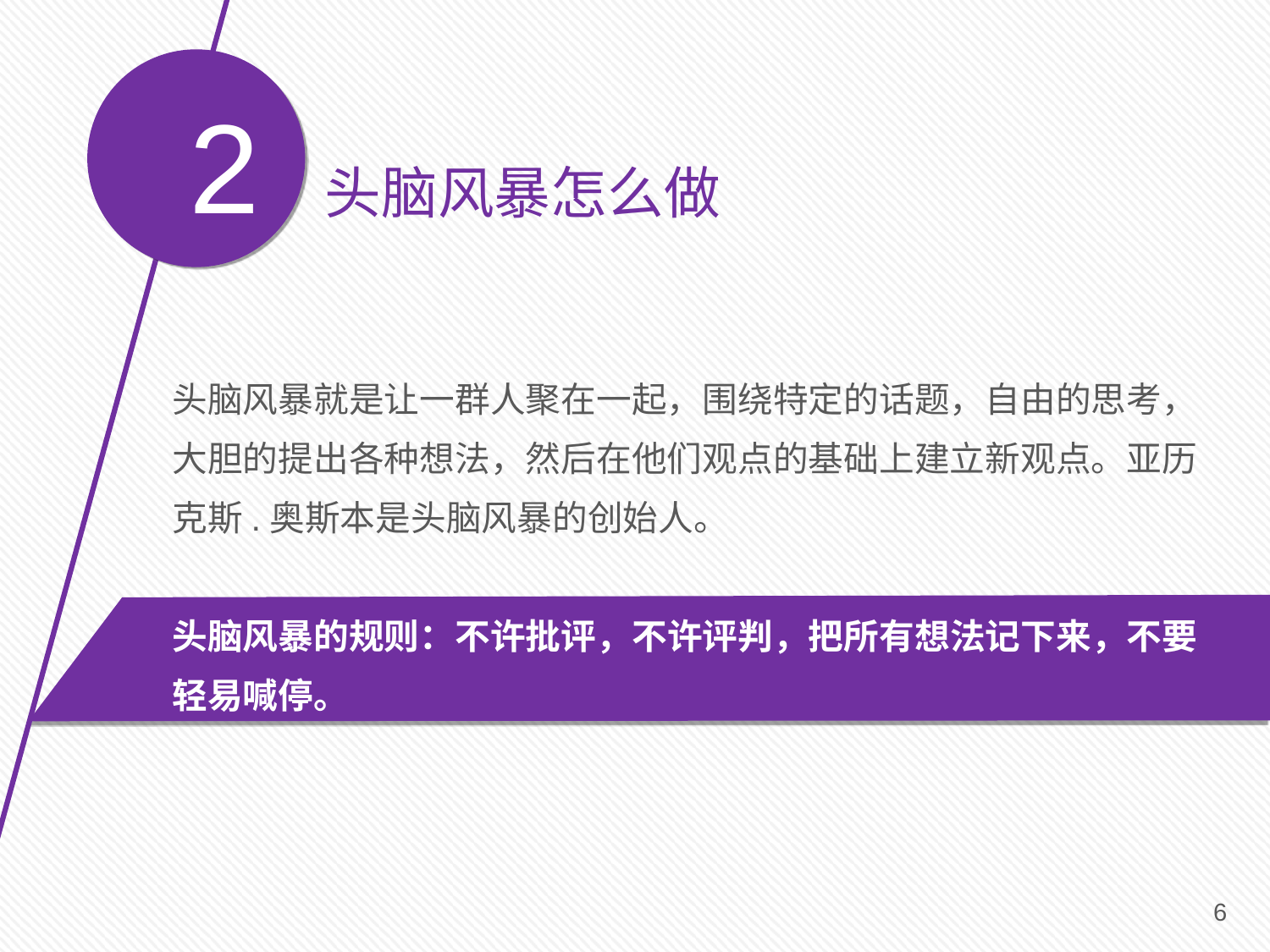

2  头脑风暴怎么做
头脑风暴就是让一群人聚在一起，围绕特定的话题，自由的思考，大胆的提出各种想法，然后在他们观点的基础上建立新观点。亚历克斯.奥斯本是头脑风暴的创始人。

头脑风暴的规则：不许批评，不许评判，把所有想法记下来，不要轻易喊停。

6